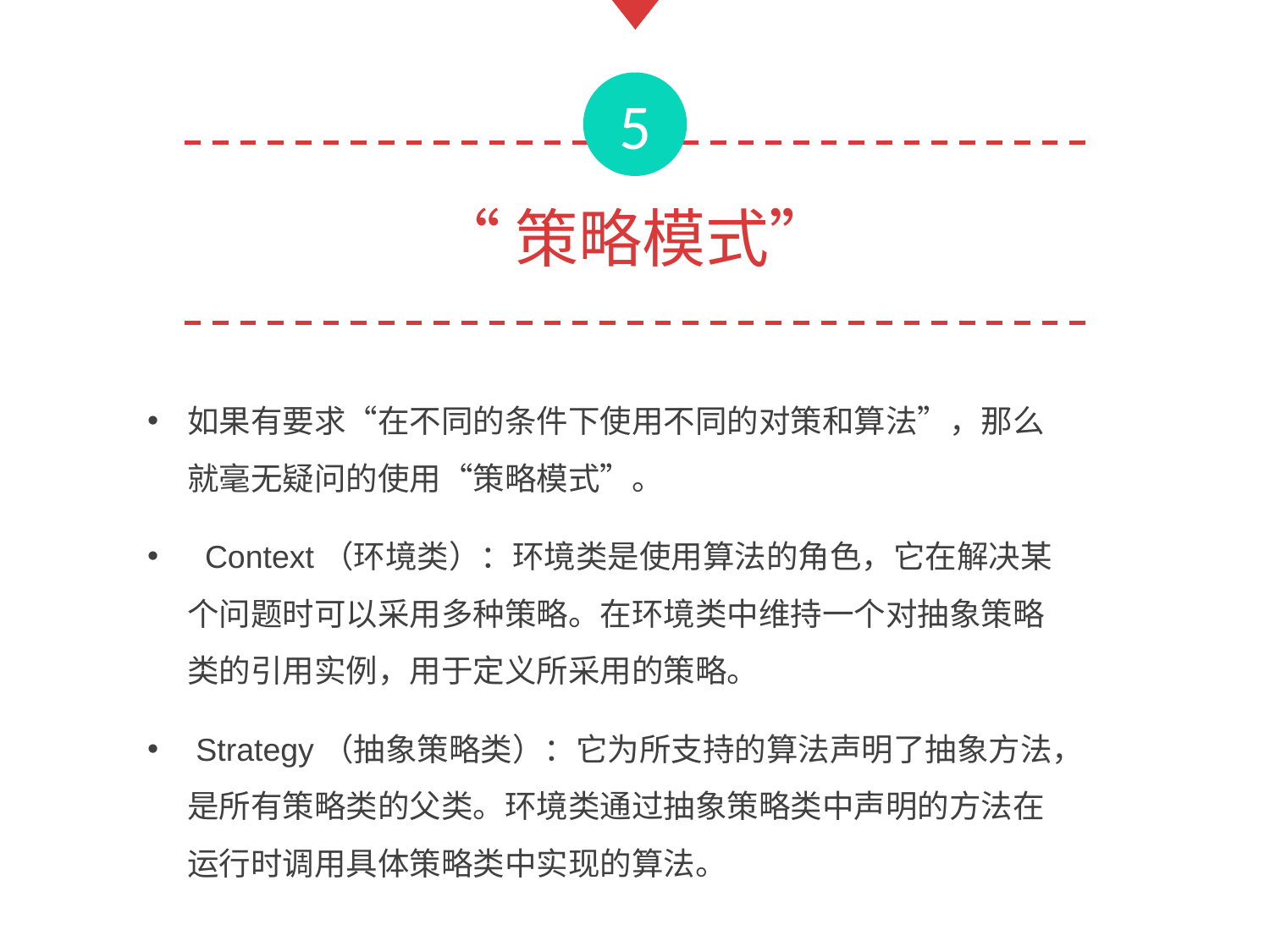

5
“策略模式”
如果有要求“在不同的条件下使用不同的对策和算法”，那么就毫无疑问的使用“策略模式”。
  Context（环境类）：环境类是使用算法的角色，它在解决某个问题时可以采用多种策略。在环境类中维持一个对抽象策略类的引用实例，用于定义所采用的策略。
 Strategy（抽象策略类）：它为所支持的算法声明了抽象方法，是所有策略类的父类。环境类通过抽象策略类中声明的方法在运行时调用具体策略类中实现的算法。